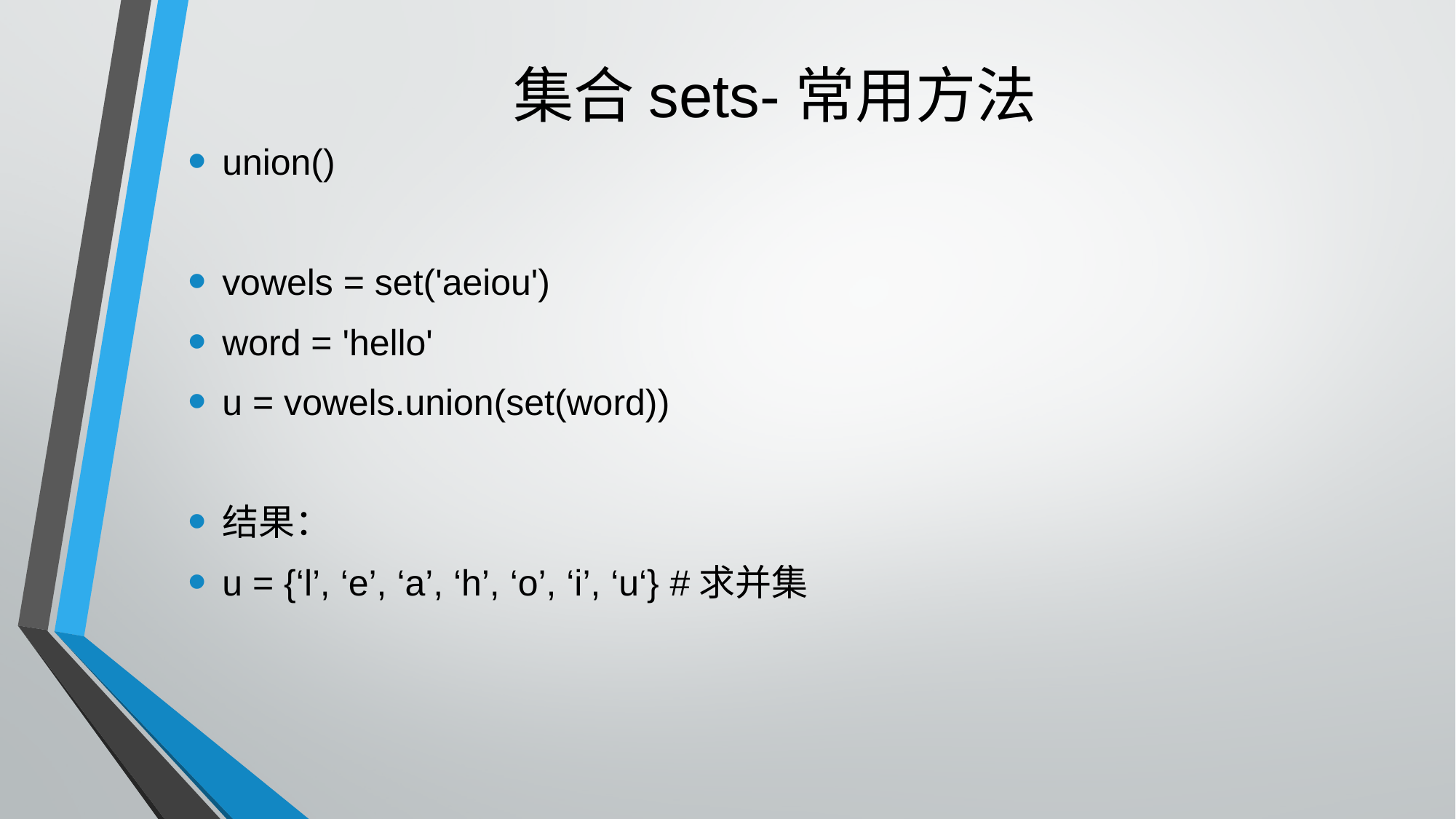

# 集合sets-常用方法
union()

vowels = set('aeiou')
word = 'hello'
u = vowels.union(set(word))

结果：
u = {‘l’, ‘e’, ‘a’, ‘h’, ‘o’, ‘i’, ‘u‘} #求并集